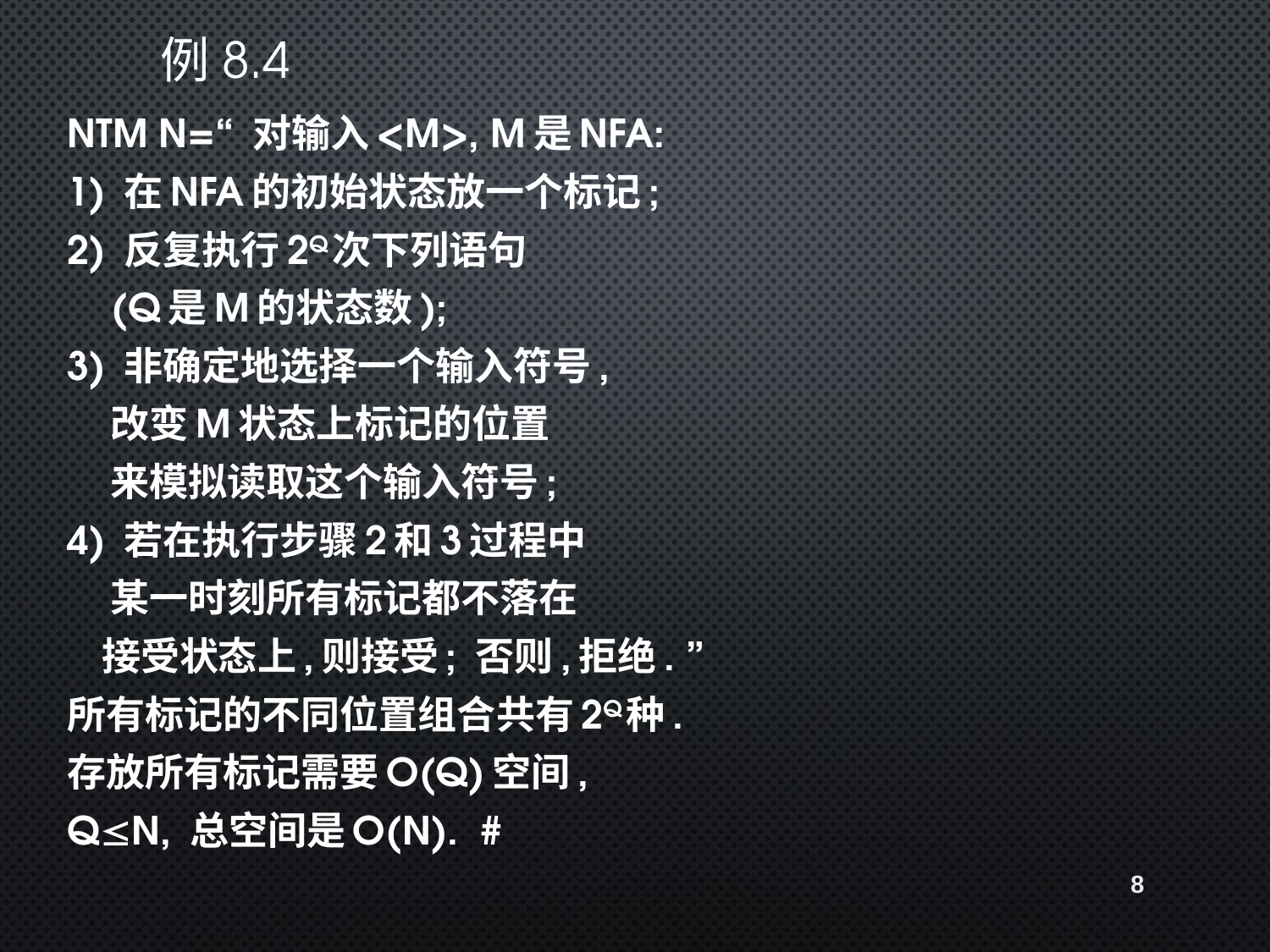

# 例8.4
ntm n=“ 对输入<m>, m是nfa:
1) 在nfa的初始状态放一个标记;
2) 反复执行2q次下列语句
    (q是m的状态数);
3) 非确定地选择一个输入符号,
    改变m状态上标记的位置
    来模拟读取这个输入符号;
4) 若在执行步骤2和3过程中
    某一时刻所有标记都不落在
   接受状态上,则接受; 否则,拒绝. ”
所有标记的不同位置组合共有2q种.
存放所有标记需要o(q)空间,
q≤n, 总空间是o(n).  #
8